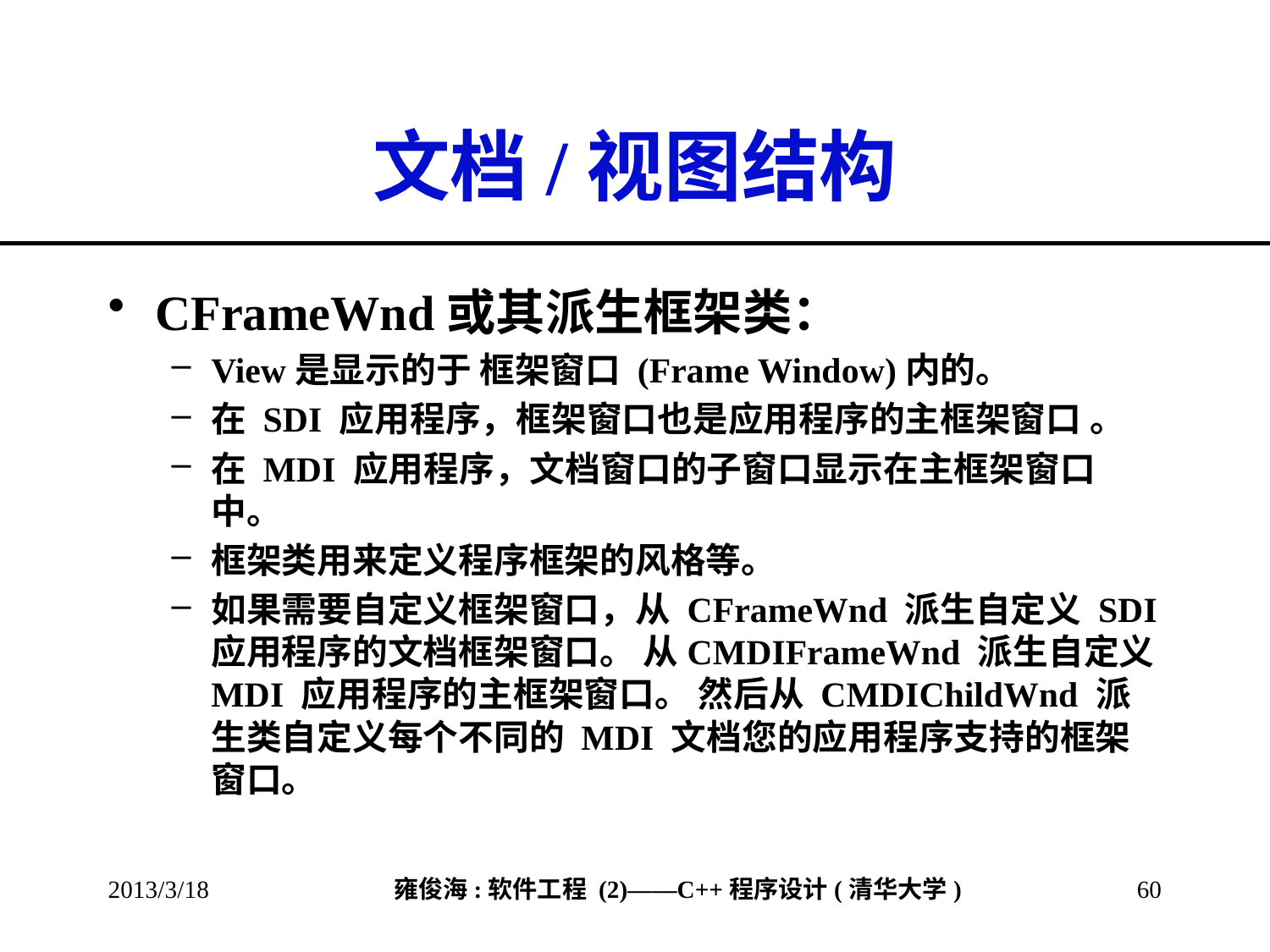

# 文档/视图结构
CFrameWnd或其派生框架类：
View是显示的于 框架窗口 (Frame Window)内的。
在 SDI 应用程序，框架窗口也是应用程序的主框架窗口 。
在 MDI 应用程序，文档窗口的子窗口显示在主框架窗口中。
框架类用来定义程序框架的风格等。
如果需要自定义框架窗口，从 CFrameWnd 派生自定义 SDI 应用程序的文档框架窗口。 从CMDIFrameWnd 派生自定义 MDI 应用程序的主框架窗口。 然后从 CMDIChildWnd 派生类自定义每个不同的 MDI 文档您的应用程序支持的框架窗口。

2013/3/18
60